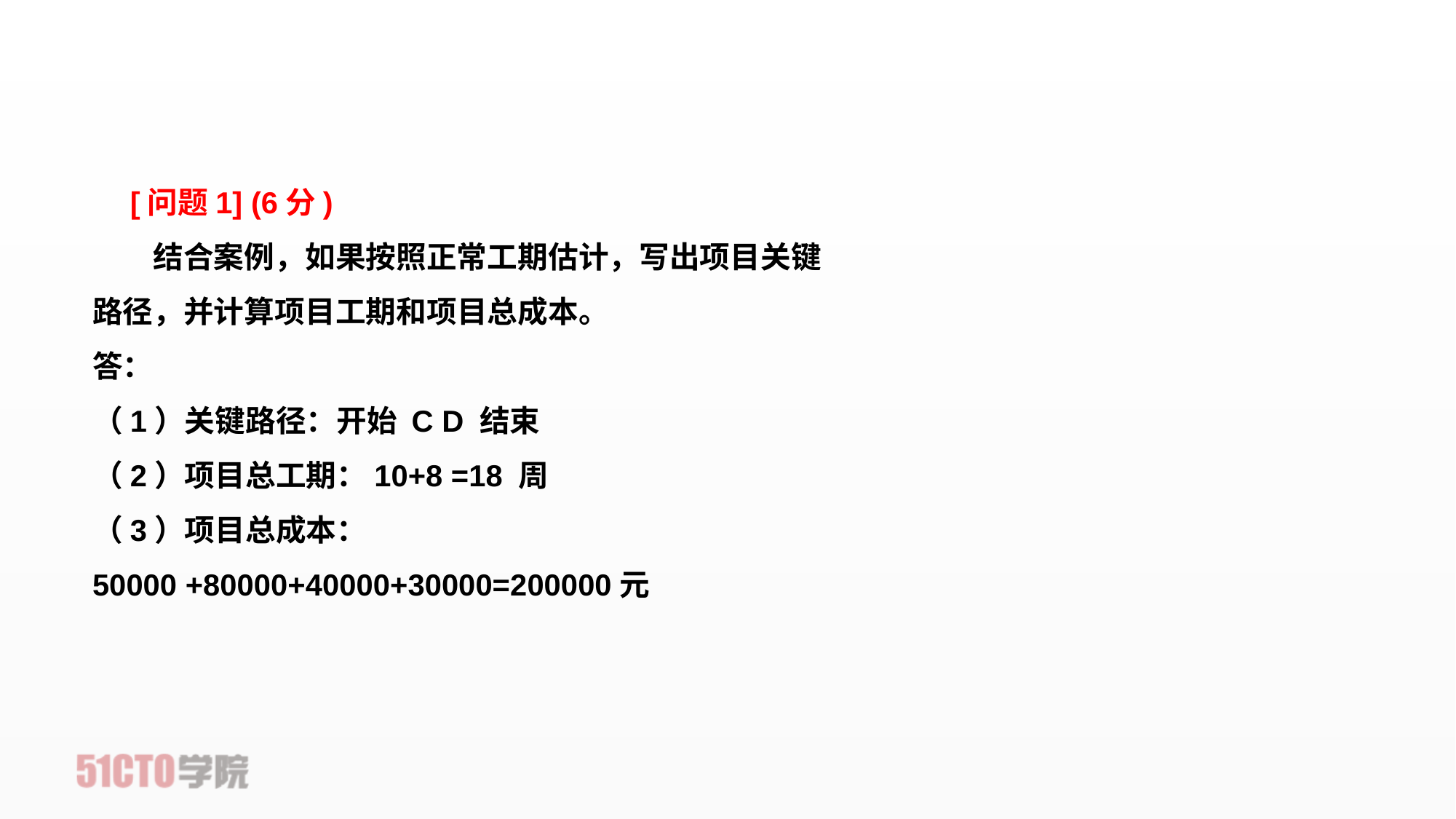

[问题1] (6分)
　　结合案例，如果按照正常工期估计，写出项目关键路径，并计算项目工期和项目总成本。
答：
（1）关键路径：开始 C D 结束
（2）项目总工期：10+8 =18 周
（3）项目总成本：
50000 +80000+40000+30000=200000元